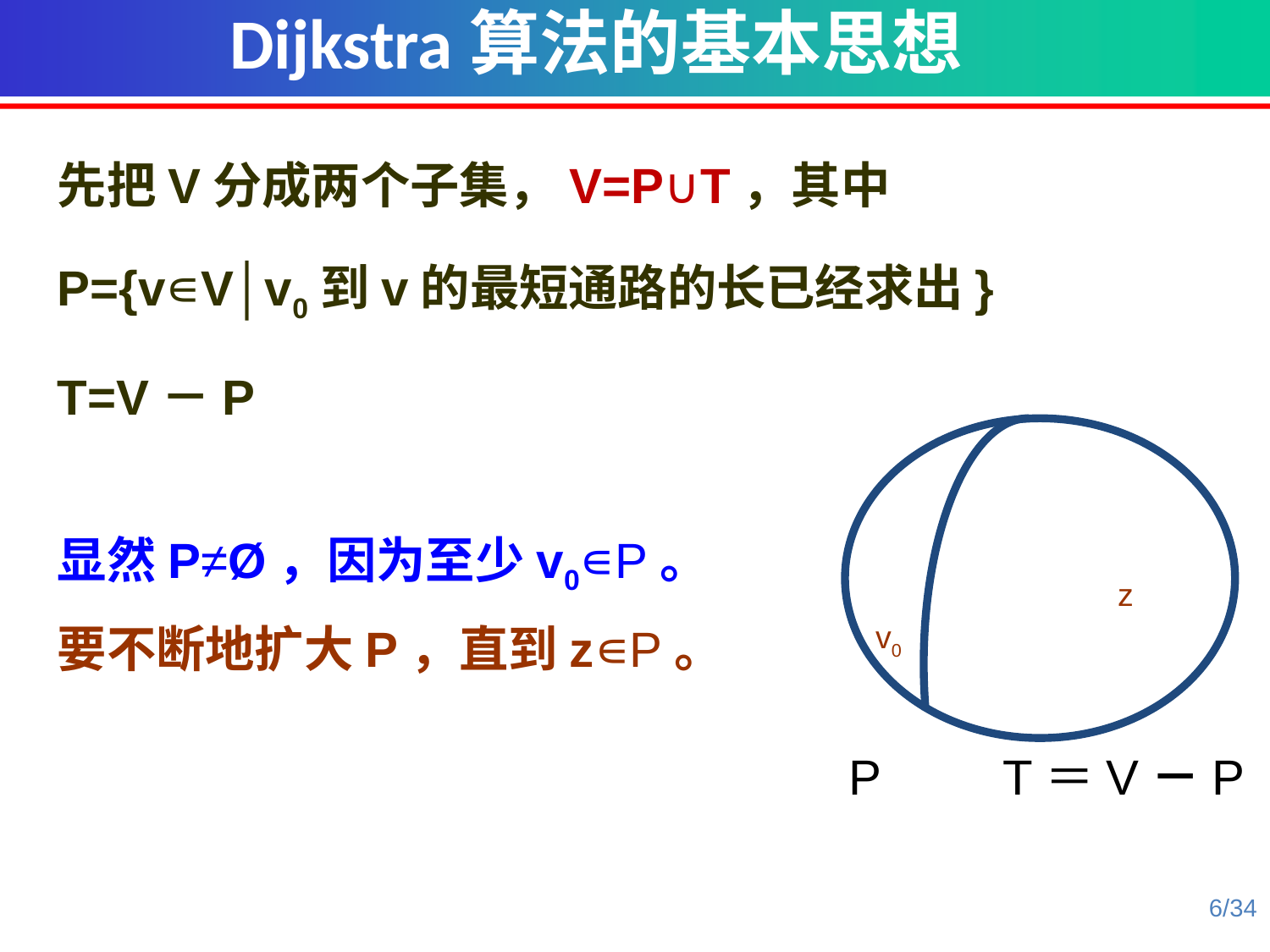

Dijkstra算法的基本思想
先把V分成两个子集，V=P∪T，其中
P={v∊V│v0到v的最短通路的长已经求出}
T=V－P

显然P≠Ø，因为至少v0∊P。
要不断地扩大P，直到z∊P。

z
v0
P         T＝V－P
6/34